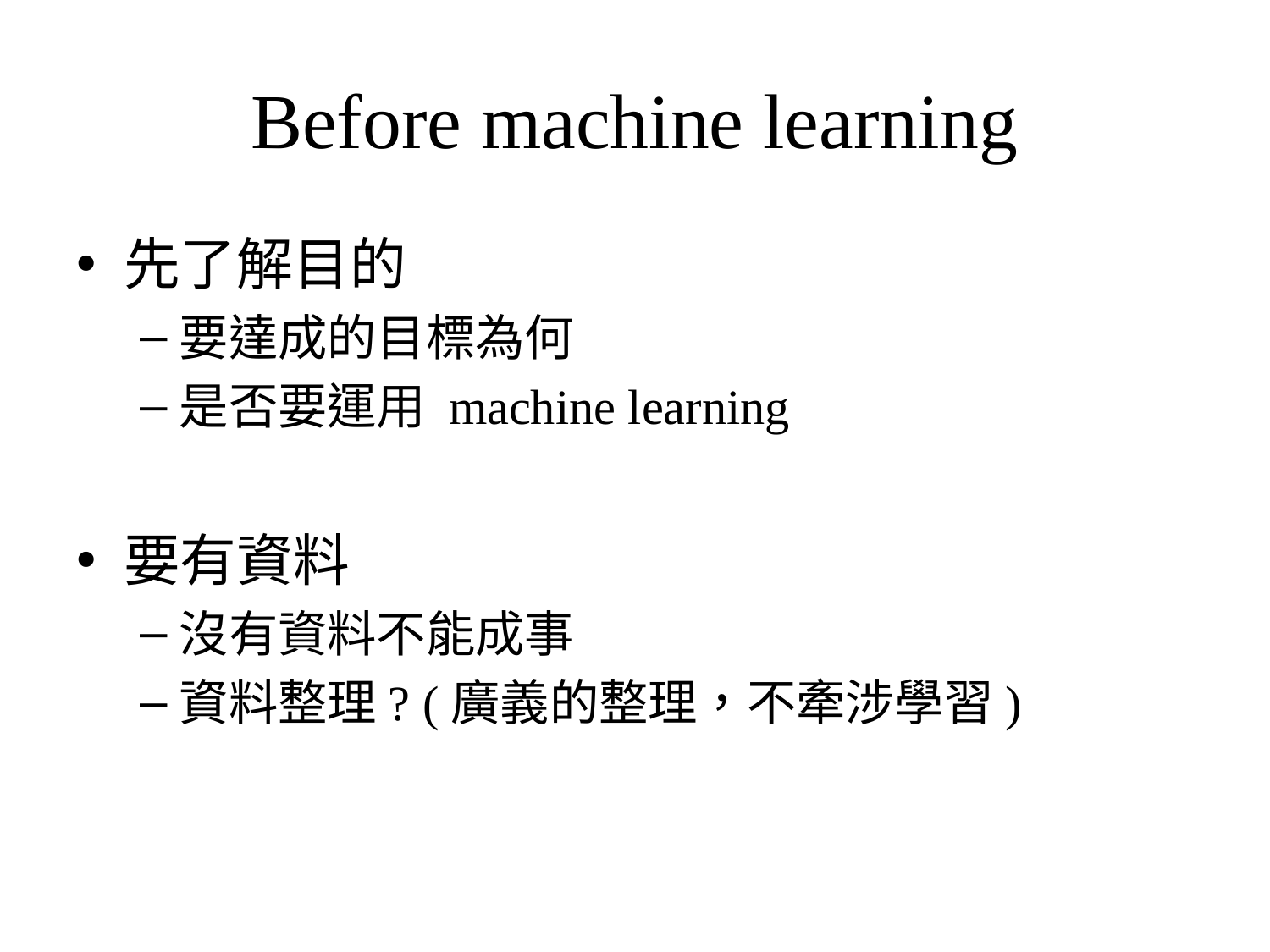

# Before machine learning
先了解目的
要達成的目標為何
是否要運用 machine learning

要有資料
沒有資料不能成事
資料整理? (廣義的整理，不牽涉學習)